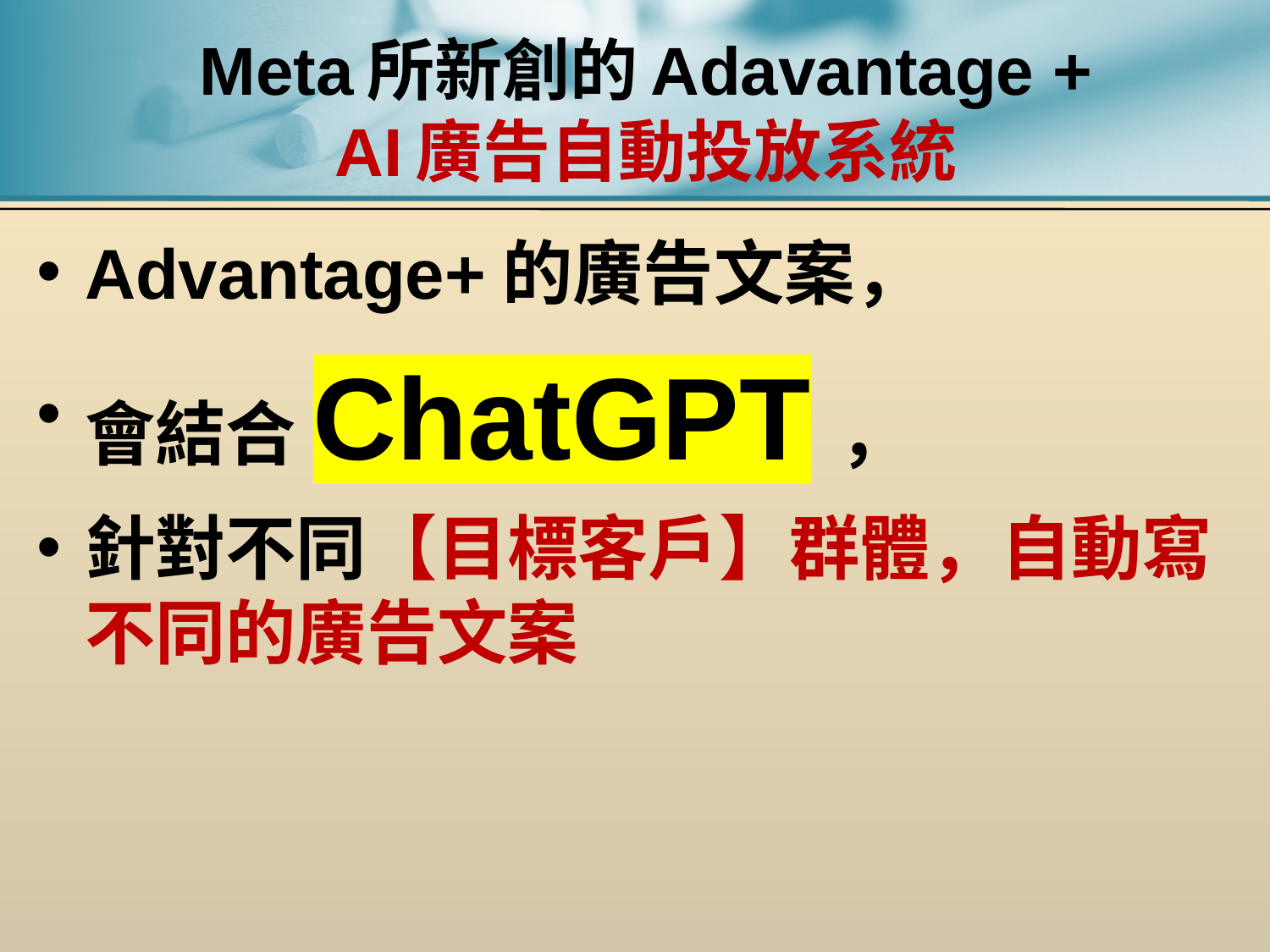

# Meta所新創的Adavantage + AI廣告自動投放系統
Advantage+的廣告文案，
會結合ChatGPT，
針對不同【目標客戶】群體，自動寫不同的廣告文案